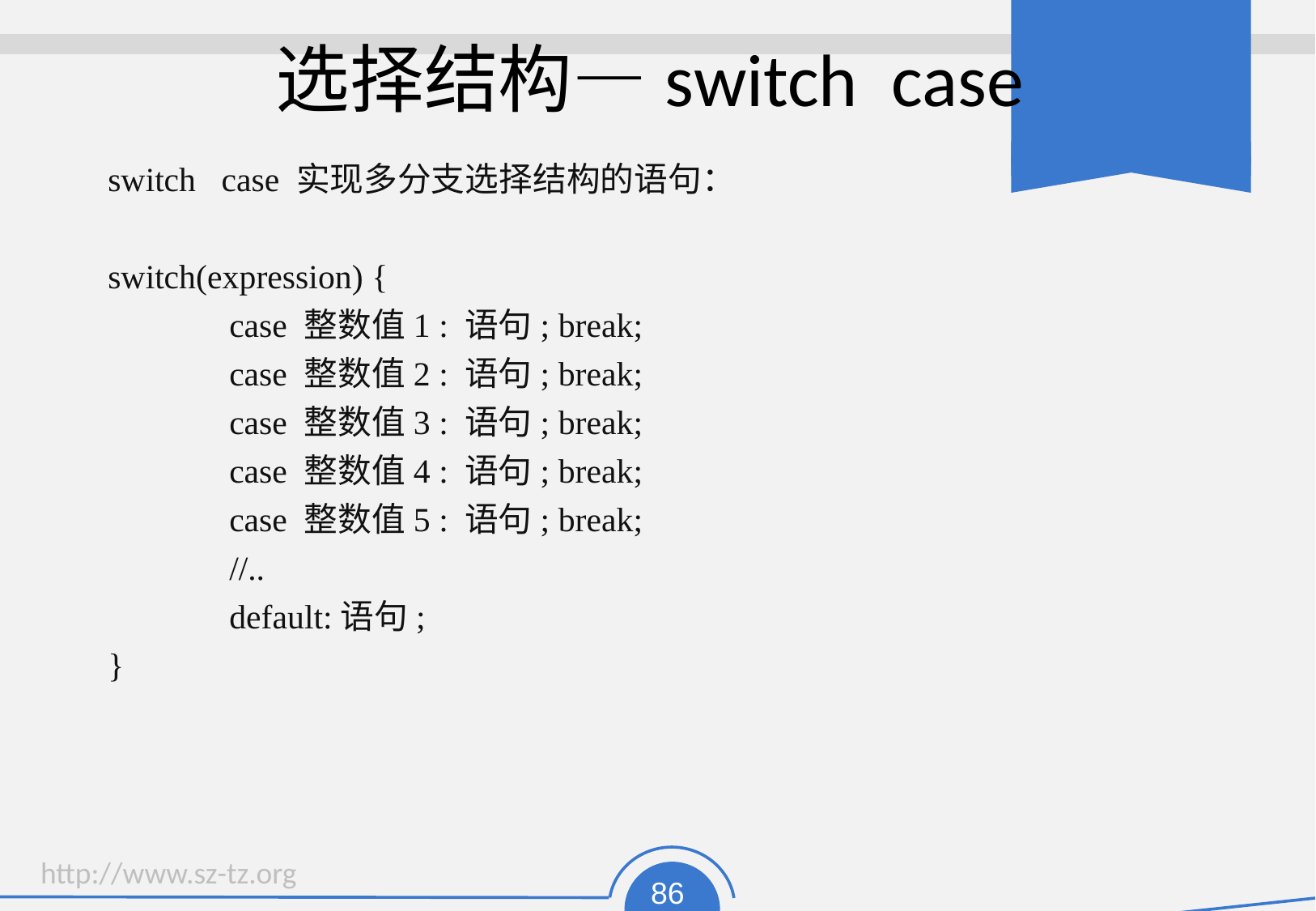

# 选择结构—switch  case
switch   case 实现多分支选择结构的语句：

switch(expression) {
	case 整数值1 : 语句; break;
	case 整数值2 : 语句; break;
	case 整数值3 : 语句; break;
	case 整数值4 : 语句; break;
	case 整数值5 : 语句; break;
	//..
	default:语句;
}